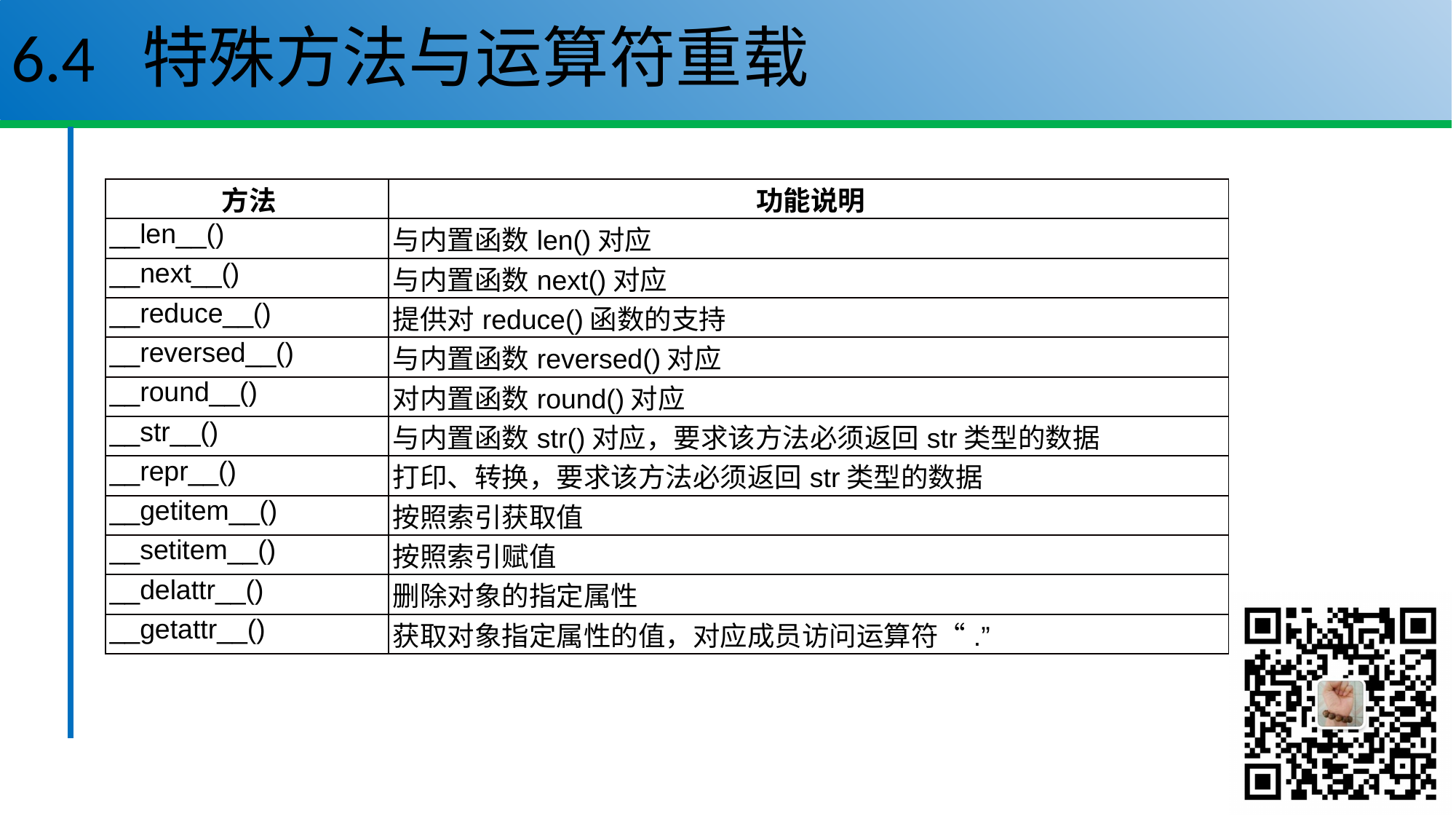

# 6.4  特殊方法与运算符重载
| 方法 | 功能说明 |
| --- | --- |
| \_\_len\_\_() | 与内置函数len()对应 |
| \_\_next\_\_() | 与内置函数next()对应 |
| \_\_reduce\_\_() | 提供对reduce()函数的支持 |
| \_\_reversed\_\_() | 与内置函数reversed()对应 |
| \_\_round\_\_() | 对内置函数round()对应 |
| \_\_str\_\_() | 与内置函数str()对应，要求该方法必须返回str类型的数据 |
| \_\_repr\_\_() | 打印、转换，要求该方法必须返回str类型的数据 |
| \_\_getitem\_\_() | 按照索引获取值 |
| \_\_setitem\_\_() | 按照索引赋值 |
| \_\_delattr\_\_() | 删除对象的指定属性 |
| \_\_getattr\_\_() | 获取对象指定属性的值，对应成员访问运算符“.” |
50